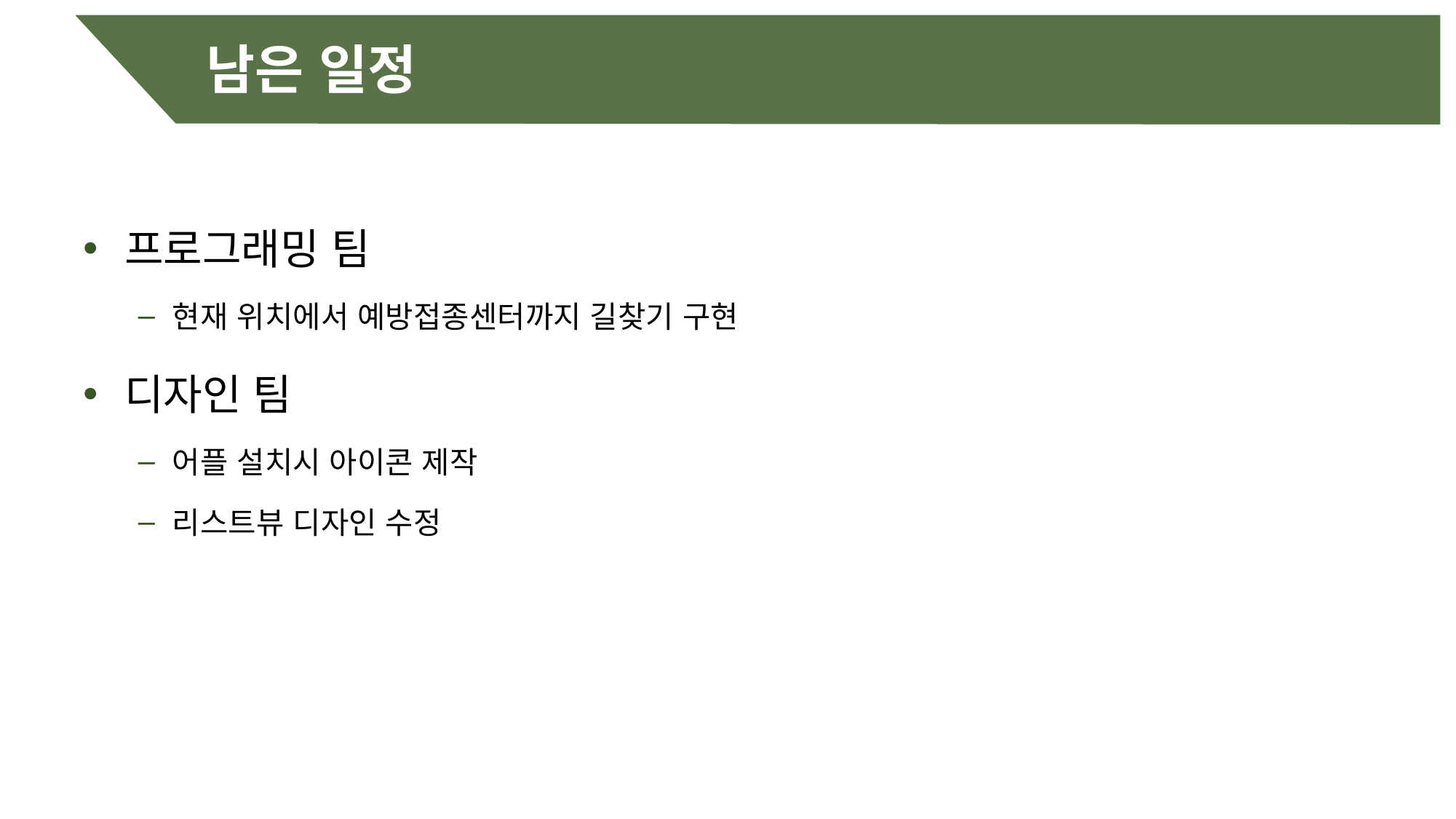

남은 일정
프로그래밍 팀
현재 위치에서 예방접종센터까지 길찾기 구현
디자인 팀
어플 설치시 아이콘 제작
리스트뷰 디자인 수정